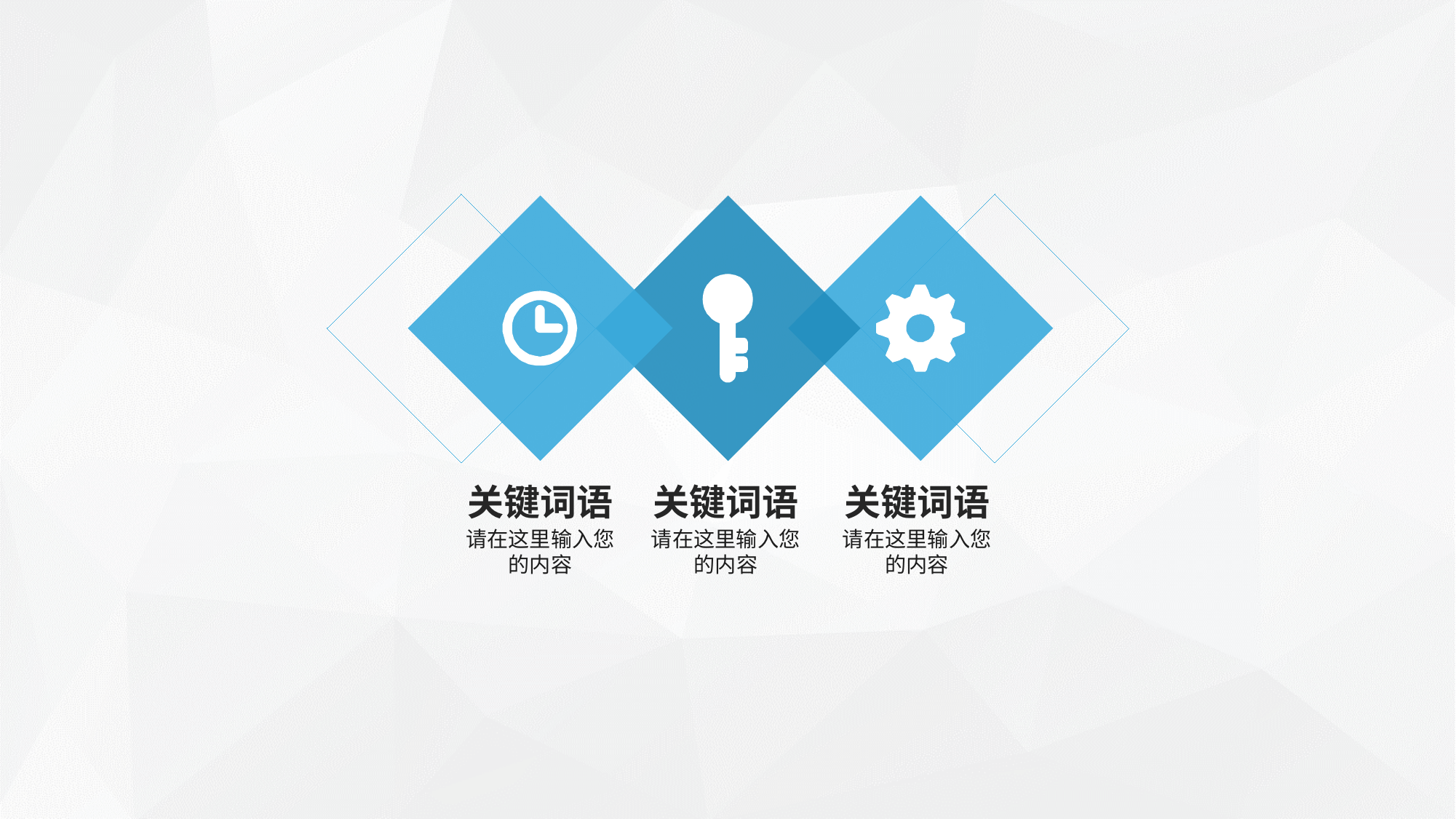

关键词语
关键词语
关键词语
请在这里输入您的内容
请在这里输入您的内容
请在这里输入您的内容